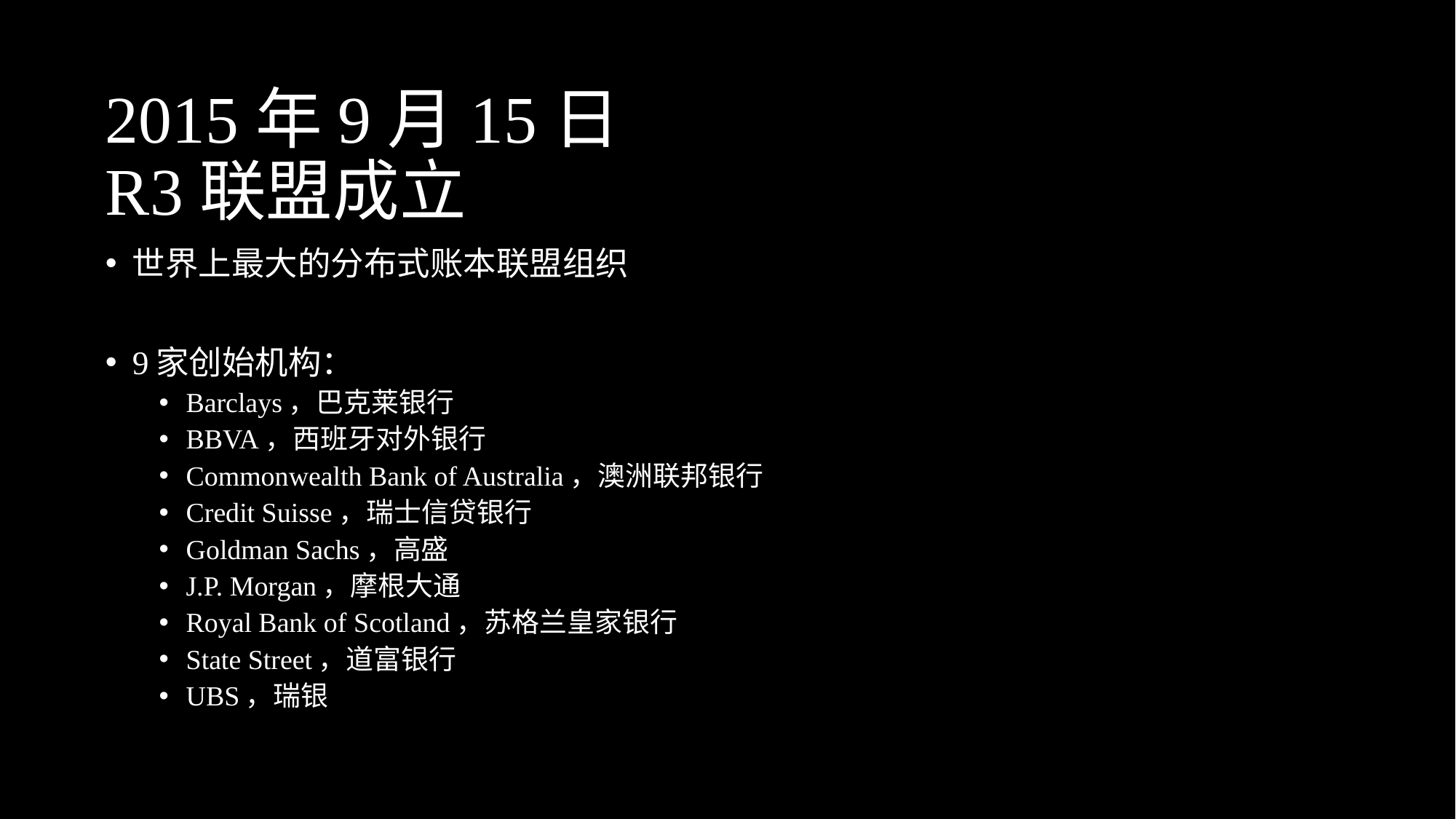

# 2015年9月15日 R3联盟成立
世界上最大的分布式账本联盟组织

9家创始机构：
Barclays，巴克莱银行
BBVA，西班牙对外银行
Commonwealth Bank of Australia，澳洲联邦银行
Credit Suisse，瑞士信贷银行
Goldman Sachs，高盛
J.P. Morgan，摩根大通
Royal Bank of Scotland，苏格兰皇家银行
State Street，道富银行
UBS，瑞银